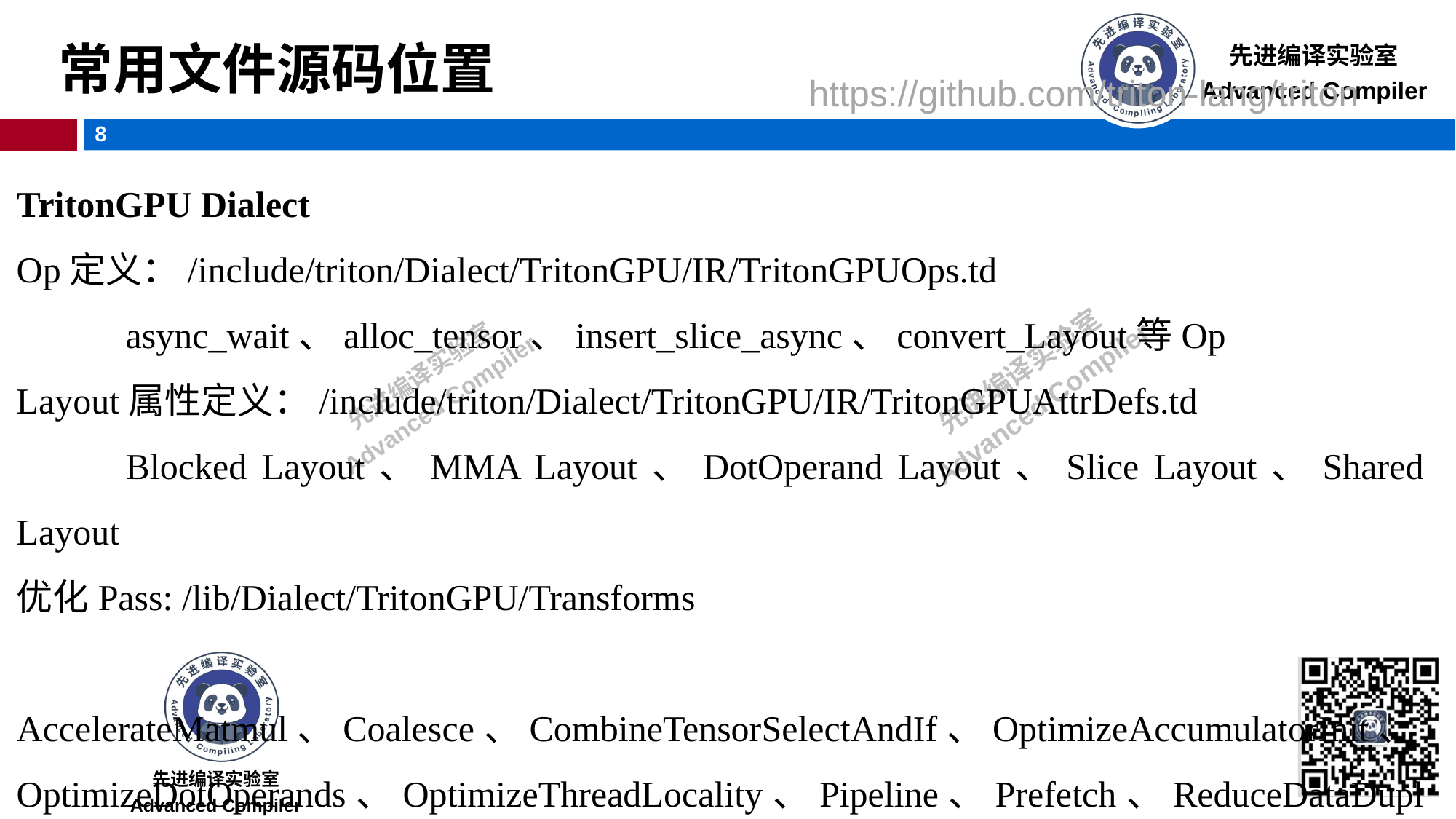

# 常用文件源码位置
https://github.com/triton-lang/triton
TritonGPU Dialect
Op定义：/include/triton/Dialect/TritonGPU/IR/TritonGPUOps.td
	async_wait、alloc_tensor、insert_slice_async、convert_Layout等Op
Layout属性定义：/include/triton/Dialect/TritonGPU/IR/TritonGPUAttrDefs.td
	Blocked Layout、MMA Layout、DotOperand Layout、Slice Layout、Shared Layout
优化Pass: /lib/Dialect/TritonGPU/Transforms
	AccelerateMatmul、Coalesce、CombineTensorSelectAndIf、OptimizeAccumulatorInit、OptimizeDotOperands、OptimizeThreadLocality、Pipeline、Prefetch、ReduceDataDuplication、RemoveLayoutConversions、ReorderInstructions、AllocateSharedMemoryPass